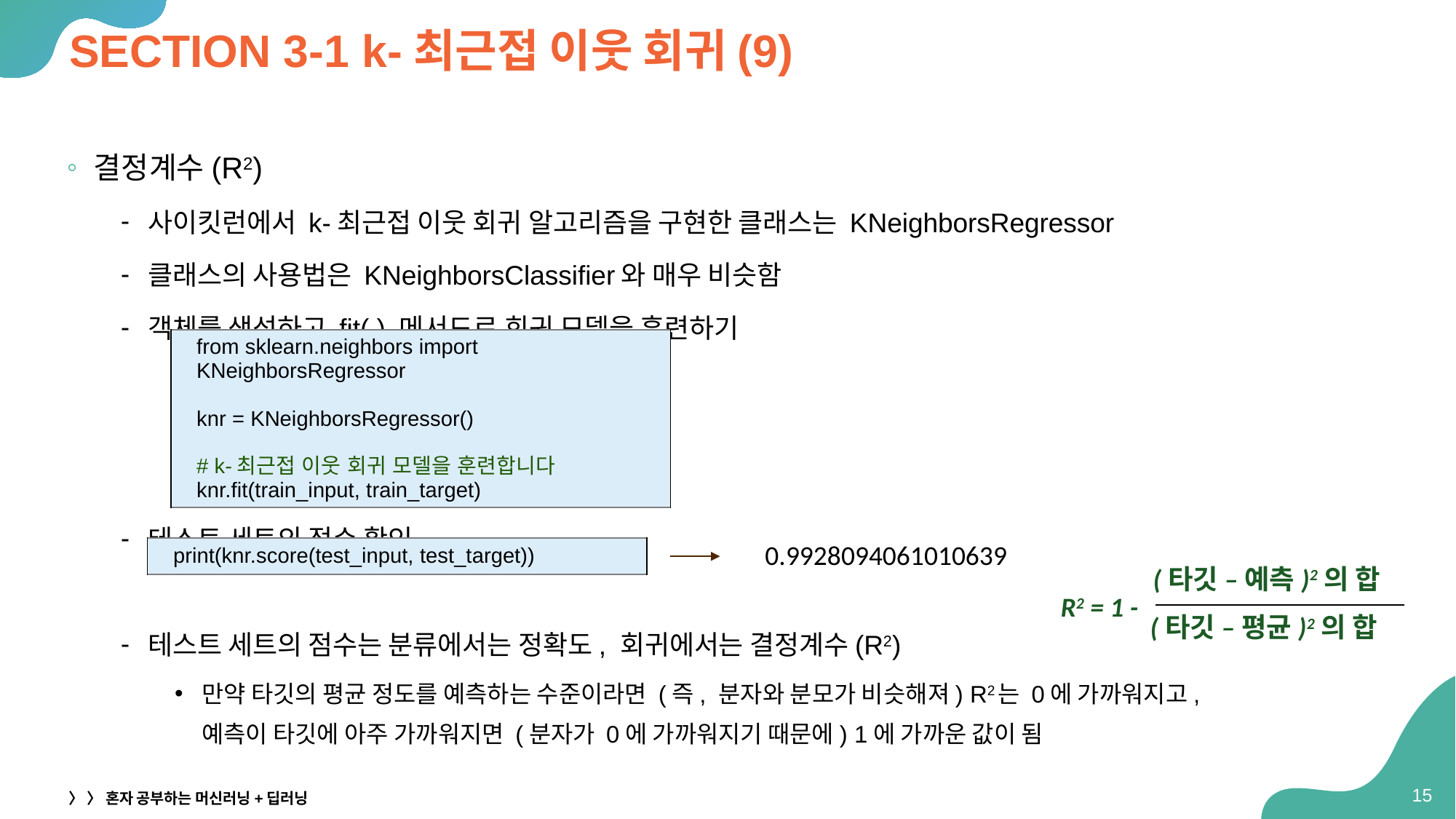

# SECTION 3-1 k-최근접 이웃 회귀(9)
결정계수(R2)
사이킷런에서 k-최근접 이웃 회귀 알고리즘을 구현한 클래스는 KNeighborsRegressor
클래스의 사용법은 KNeighborsClassifier와 매우 비슷함
객체를 생성하고 fit( ) 메서드로 회귀 모델을 훈련하기

테스트 세트의 점수 확인

테스트 세트의 점수는 분류에서는 정확도, 회귀에서는 결정계수(R2)
만약 타깃의 평균 정도를 예측하는 수준이라면 (즉, 분자와 분모가 비슷해져) R2는 0에 가까워지고,
예측이 타깃에 아주 가까워지면 (분자가 0에 가까워지기 때문에) 1에 가까운 값이 됨
| from sklearn.neighbors import KNeighborsRegressor knr = KNeighborsRegressor() # k-최근접 이웃 회귀 모델을 훈련합니다 knr.fit(train\_input, train\_target) |
| --- |
0.9928094061010639
| print(knr.score(test\_input, test\_target)) |
| --- |
(타깃 – 예측)2의 합
R2 = 1 -
(타깃 – 평균)2의 합
15
〉 〉 혼자 공부하는 머신러닝+딥러닝